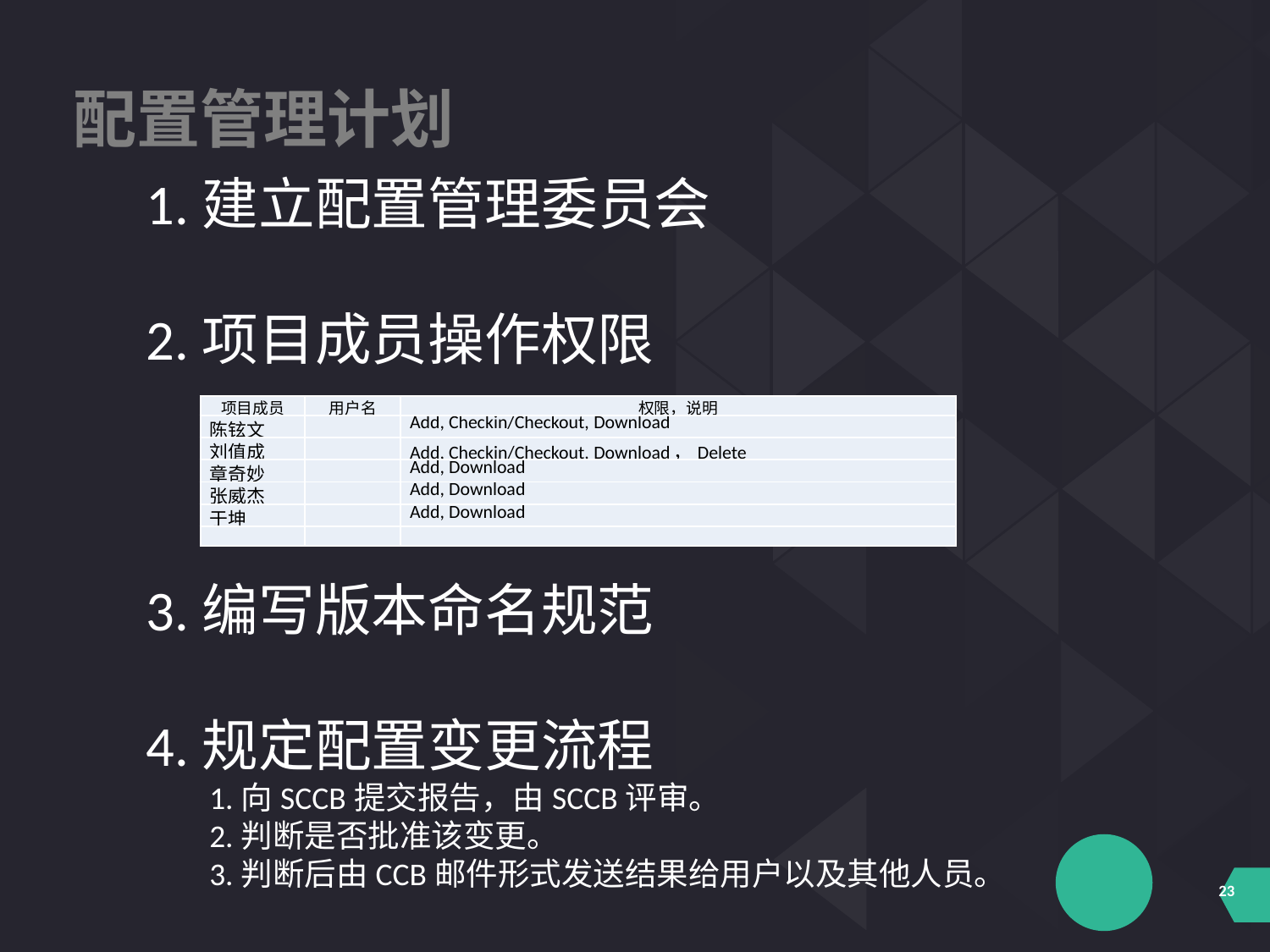

配置管理计划
1.建立配置管理委员会

2.项目成员操作权限

3.编写版本命名规范

4.规定配置变更流程
1.向SCCB提交报告，由SCCB评审。
2.判断是否批准该变更。
3.判断后由CCB邮件形式发送结果给用户以及其他人员。

| 项目成员 | 用户名 | 权限，说明 |
| --- | --- | --- |
| 陈铉文 |  | Add, Checkin/Checkout, Download |
| 刘值成 |  | Add, Checkin/Checkout, Download，Delete |
| 章奇妙 |  | Add, Download |
| 张威杰 |  | Add, Download |
| 于坤 |  | Add, Download |
|  |  |  |